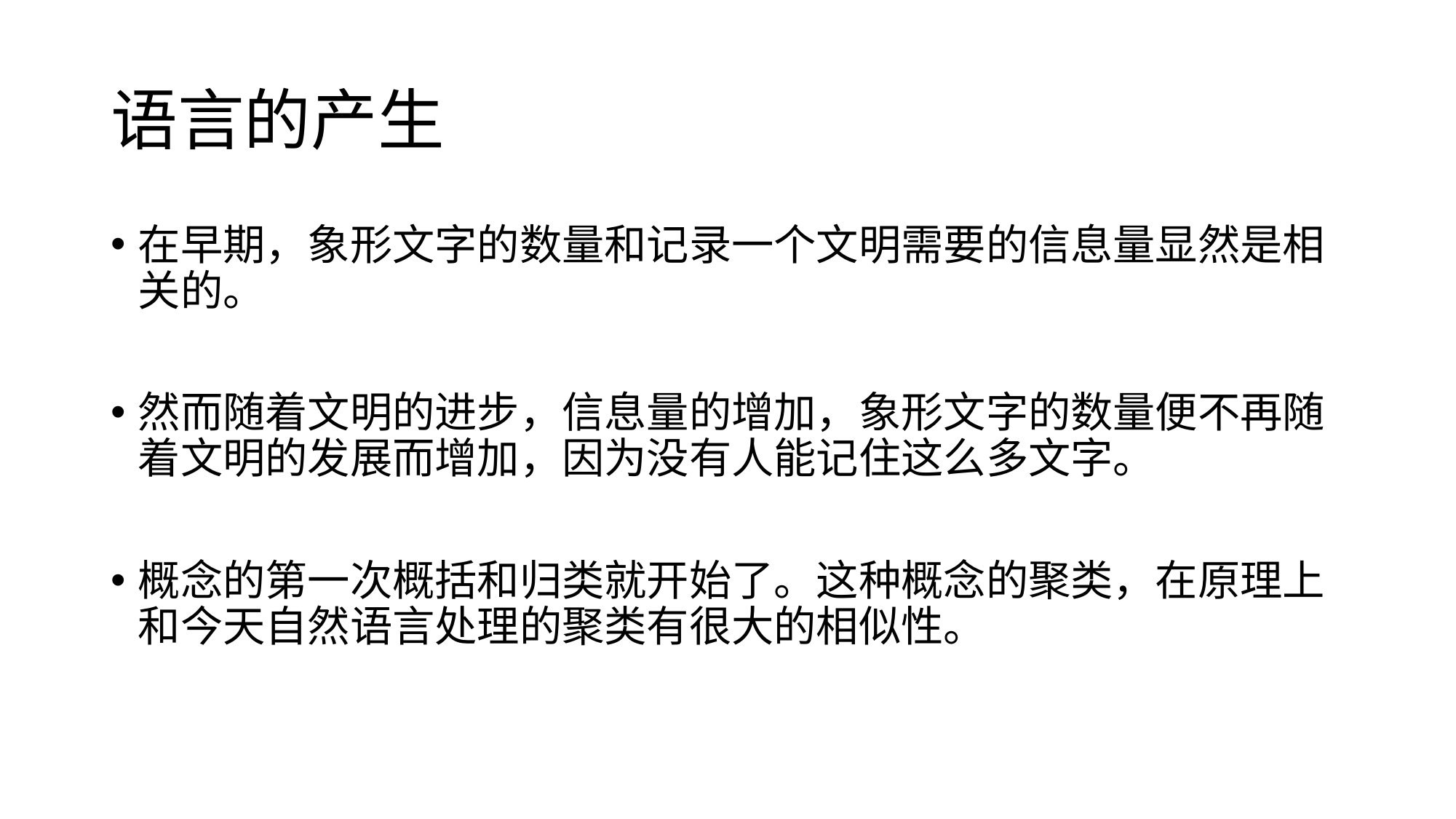

# 语言的产生
在早期，象形文字的数量和记录一个文明需要的信息量显然是相关的。

然而随着文明的进步，信息量的增加，象形文字的数量便不再随着文明的发展而增加，因为没有人能记住这么多文字。

概念的第一次概括和归类就开始了。这种概念的聚类，在原理上和今天自然语言处理的聚类有很大的相似性。